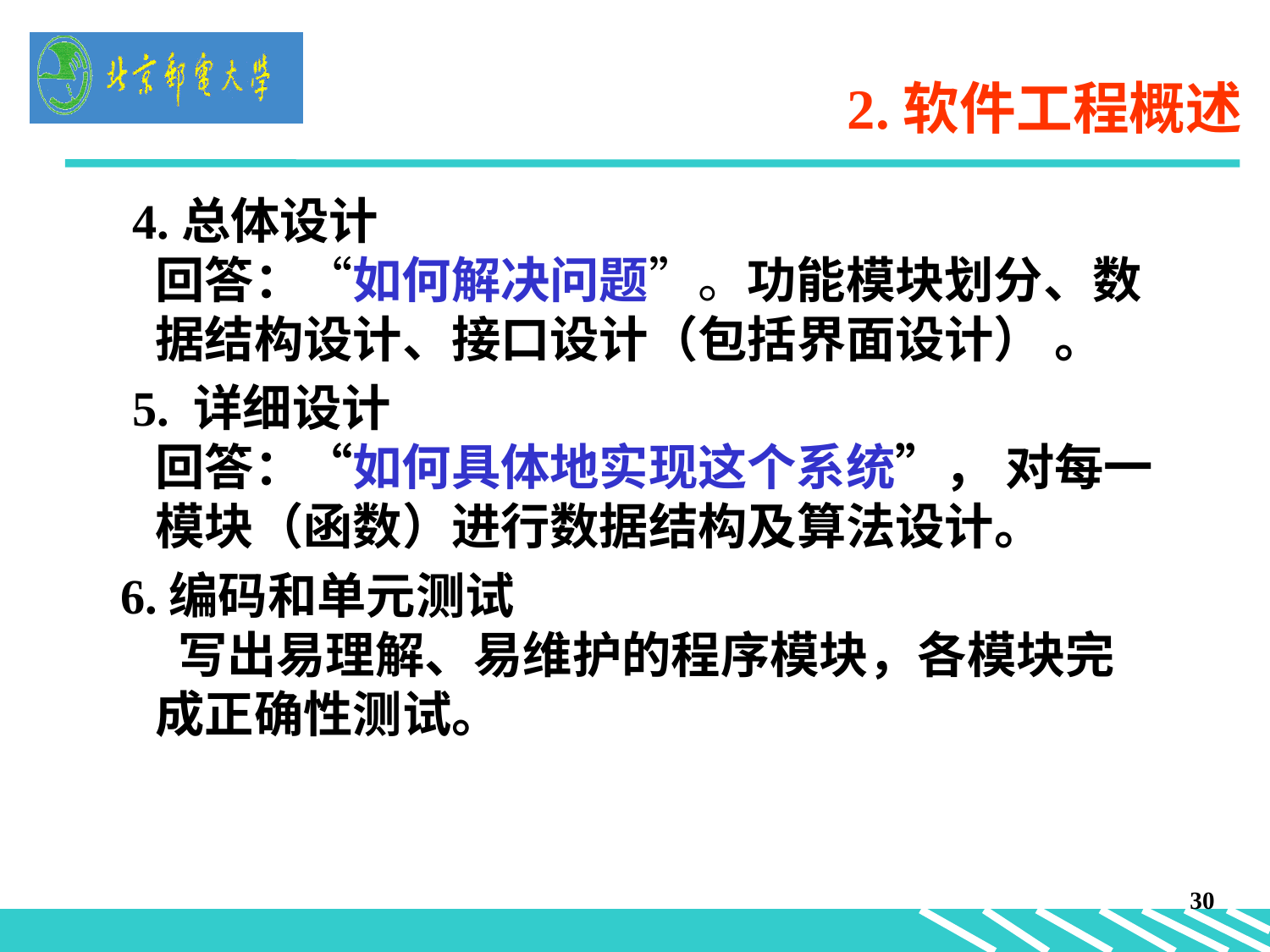

# 2.软件工程概述
  4.总体设计
回答：“如何解决问题”。功能模块划分、数据结构设计、接口设计（包括界面设计） 。
  5. 详细设计
回答：“如何具体地实现这个系统”， 对每一模块（函数）进行数据结构及算法设计。
 6.编码和单元测试
  写出易理解、易维护的程序模块，各模块完成正确性测试。

30